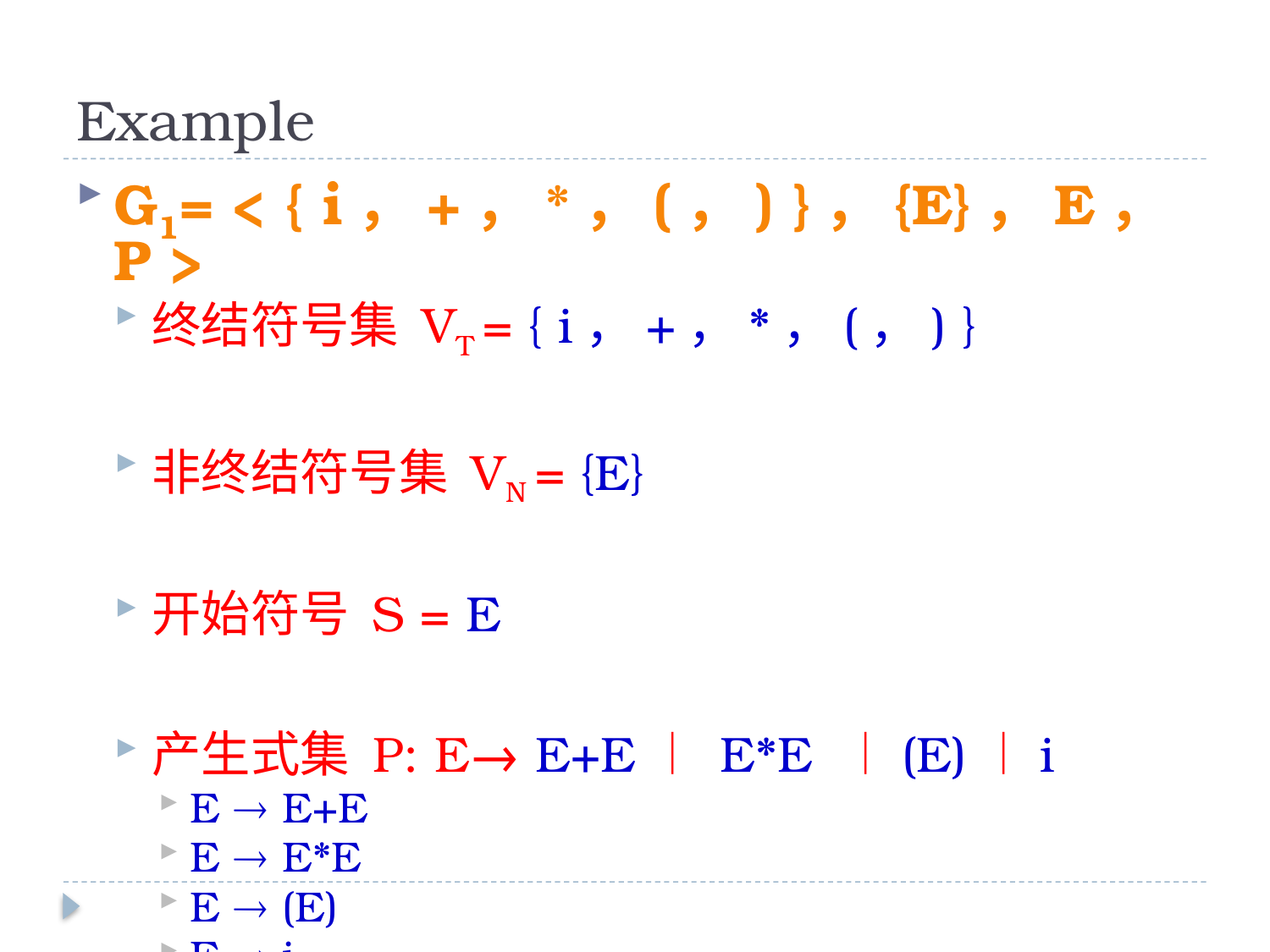

# Example
G1= < { i，+，*，(，) }，{E}，E， P >
终结符号集 VT = { i，+，*，(，) }

非终结符号集 VN = {E}

开始符号 S = E

产生式集 P: E→ E+E︱ E*E ︱(E)︱i
E → E+E
E → E*E
E → (E)
E → i

36